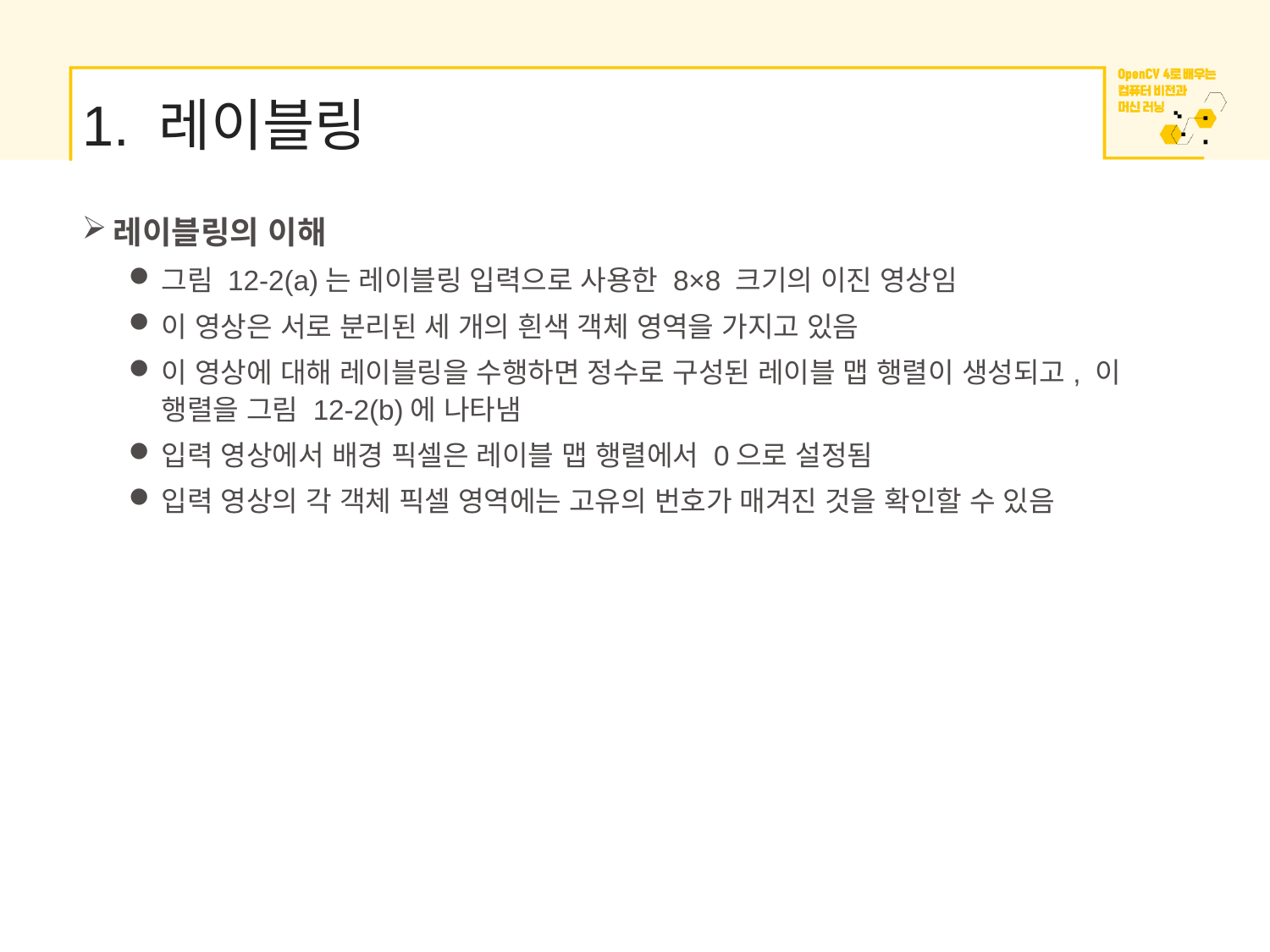

# 1. 레이블링
레이블링의 이해
그림 12-2(a)는 레이블링 입력으로 사용한 8×8 크기의 이진 영상임
이 영상은 서로 분리된 세 개의 흰색 객체 영역을 가지고 있음
이 영상에 대해 레이블링을 수행하면 정수로 구성된 레이블 맵 행렬이 생성되고, 이 행렬을 그림 12-2(b)에 나타냄
입력 영상에서 배경 픽셀은 레이블 맵 행렬에서 0으로 설정됨
입력 영상의 각 객체 픽셀 영역에는 고유의 번호가 매겨진 것을 확인할 수 있음